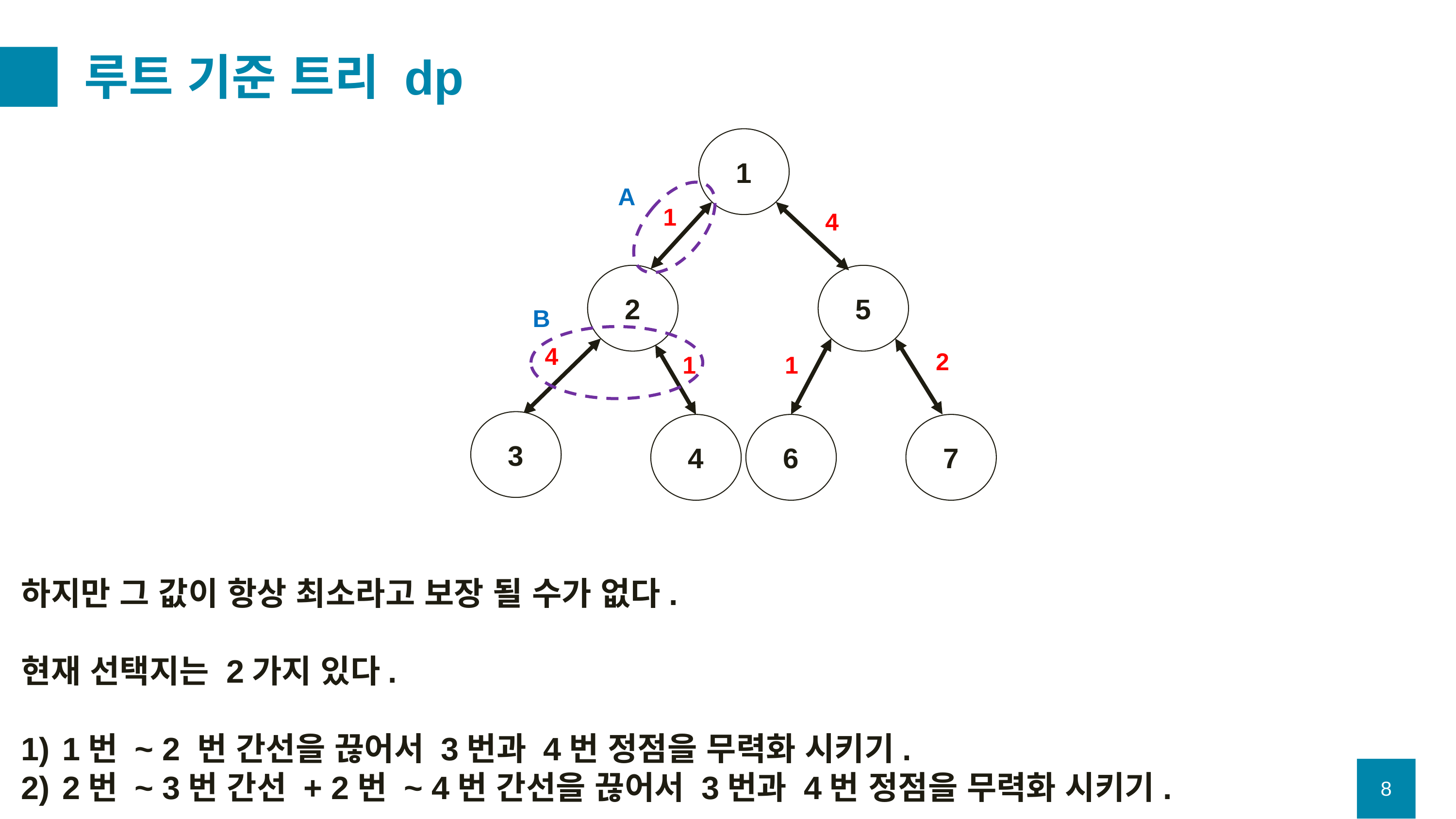

# 루트 기준 트리 dp
1

A
1
4
2
5
B

4
2
1
1
3
6
7
4
하지만 그 값이 항상 최소라고 보장 될 수가 없다.

현재 선택지는 2가지 있다.

1번 ~ 2 번 간선을 끊어서 3번과 4번 정점을 무력화 시키기.
2번 ~ 3번 간선 + 2번 ~ 4번 간선을 끊어서 3번과 4번 정점을 무력화 시키기.
8